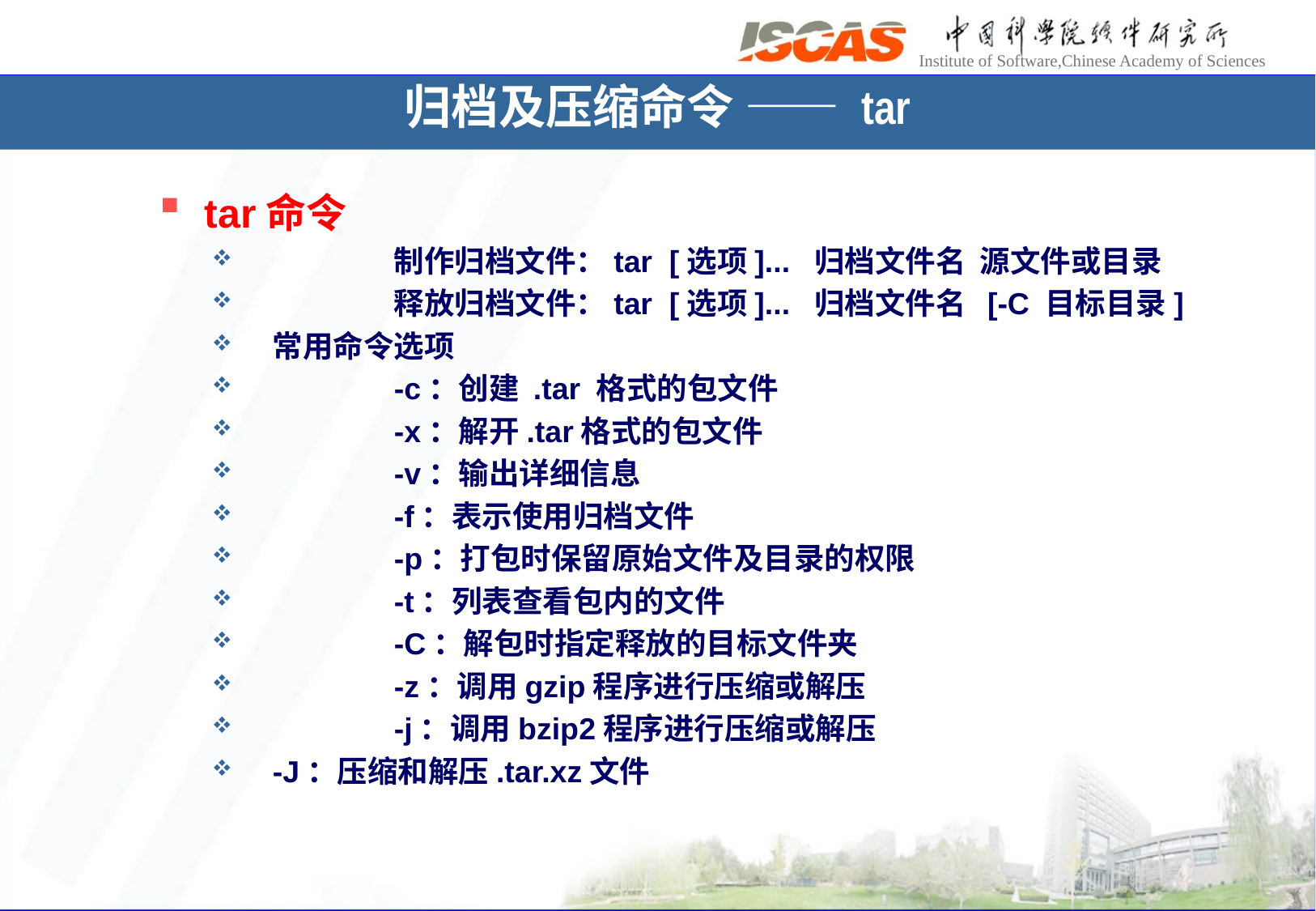

归档及压缩命令 —— tar
tar命令
	制作归档文件：tar  [选项]...  归档文件名  源文件或目录
	释放归档文件：tar  [选项]...  归档文件名  [-C 目标目录]
常用命令选项
	-c：创建 .tar 格式的包文件
	-x：解开.tar格式的包文件
	-v：输出详细信息
	-f：表示使用归档文件
	-p：打包时保留原始文件及目录的权限
	-t：列表查看包内的文件
	-C：解包时指定释放的目标文件夹
	-z：调用gzip程序进行压缩或解压
	-j：调用bzip2程序进行压缩或解压
-J：压缩和解压.tar.xz文件